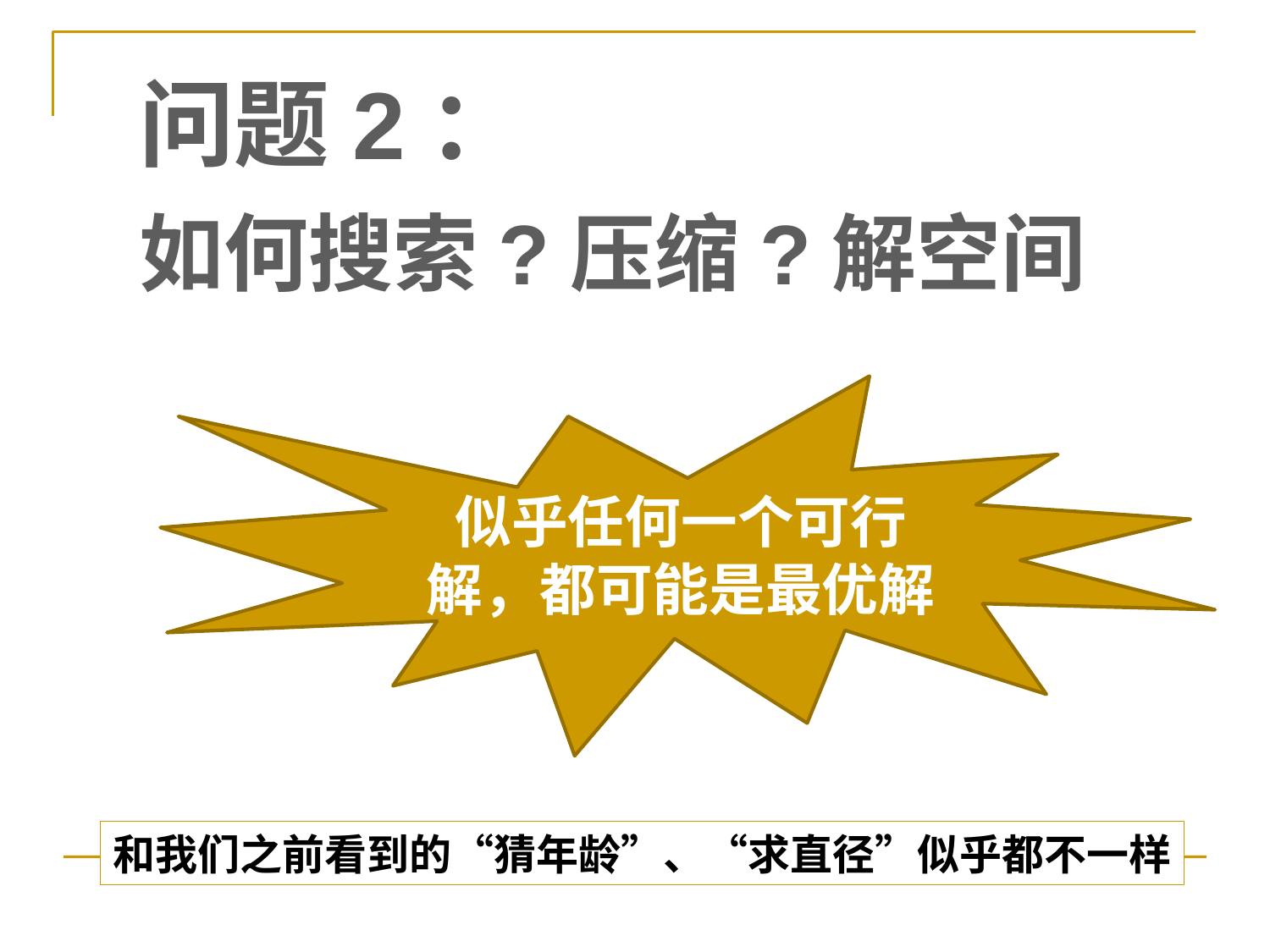

问题2：
如何搜索?压缩?解空间
似乎任何一个可行解，都可能是最优解
和我们之前看到的“猜年龄”、“求直径”似乎都不一样